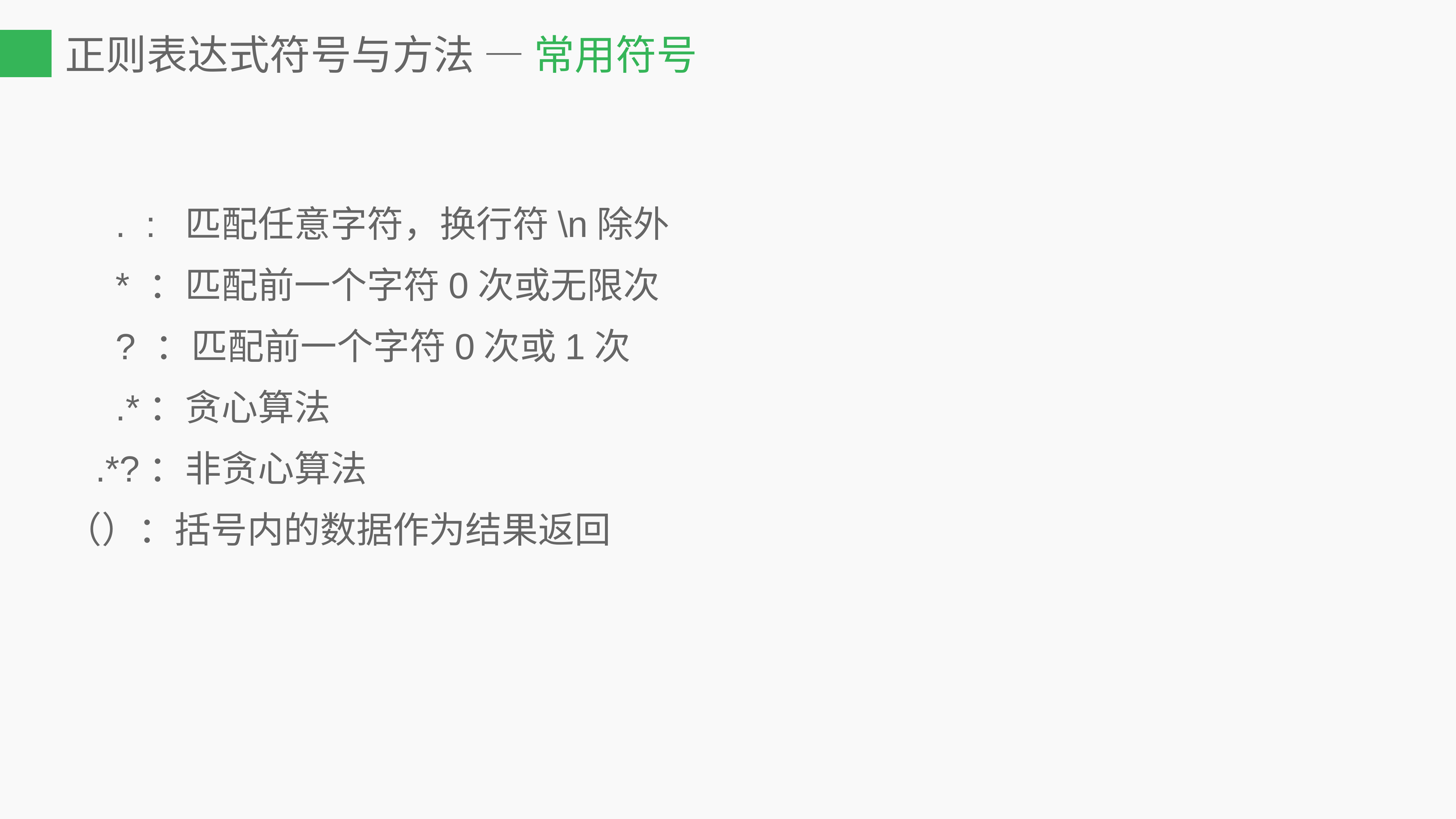

正则表达式符号与方法 — 常用符号

     .  :  匹配任意字符，换行符\n除外
     * ：匹配前一个字符0次或无限次
     ? ：匹配前一个字符0次或1次
     .*：贪心算法
   .*?：非贪心算法
（）：括号内的数据作为结果返回